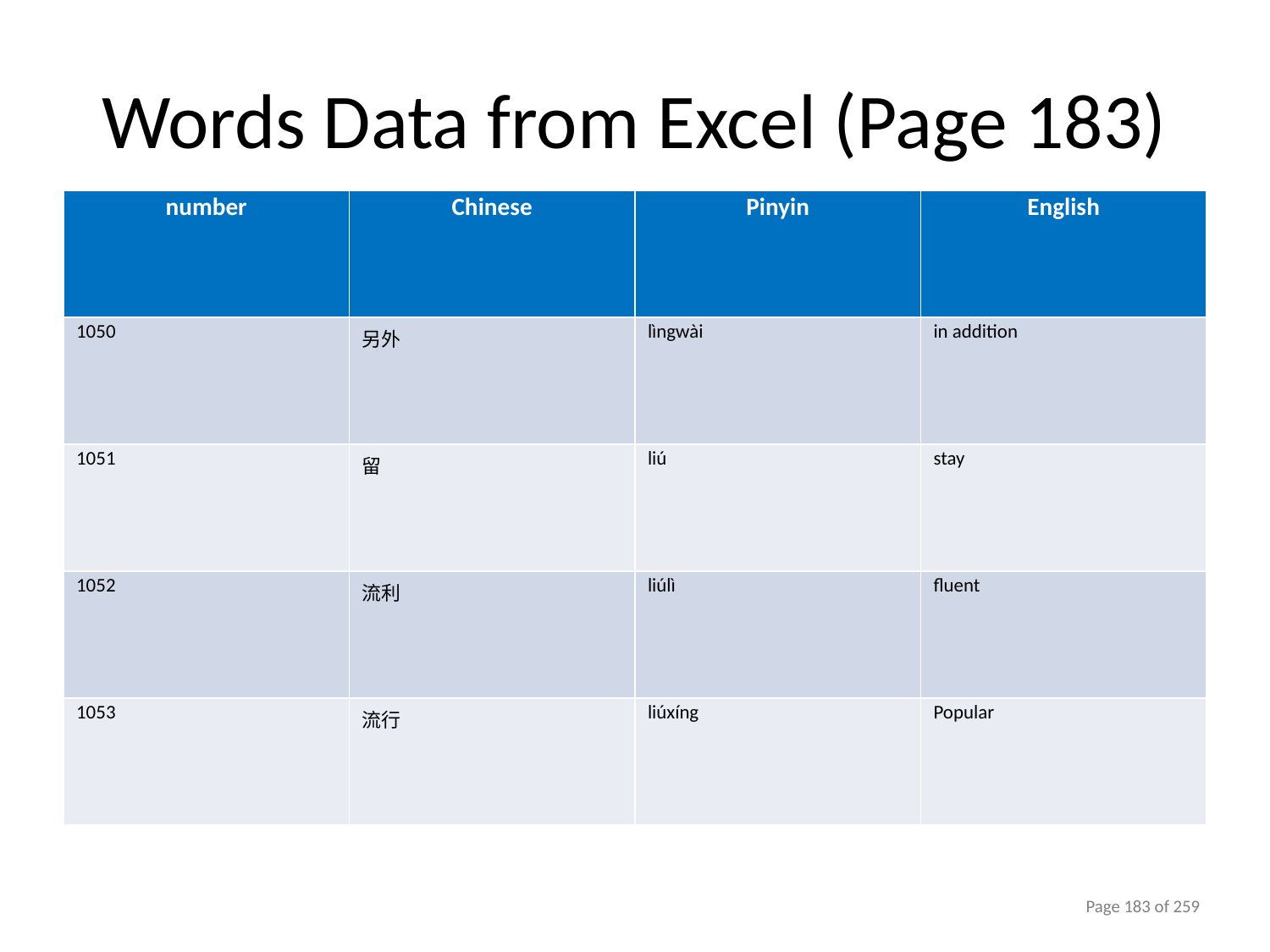

# Words Data from Excel (Page 183)
| number | Chinese | Pinyin | English |
| --- | --- | --- | --- |
| 1050 | 另外 | lìngwài | in addition |
| 1051 | 留 | liú | stay |
| 1052 | 流利 | liúlì | fluent |
| 1053 | 流行 | liúxíng | Popular |

Page 183 of 259